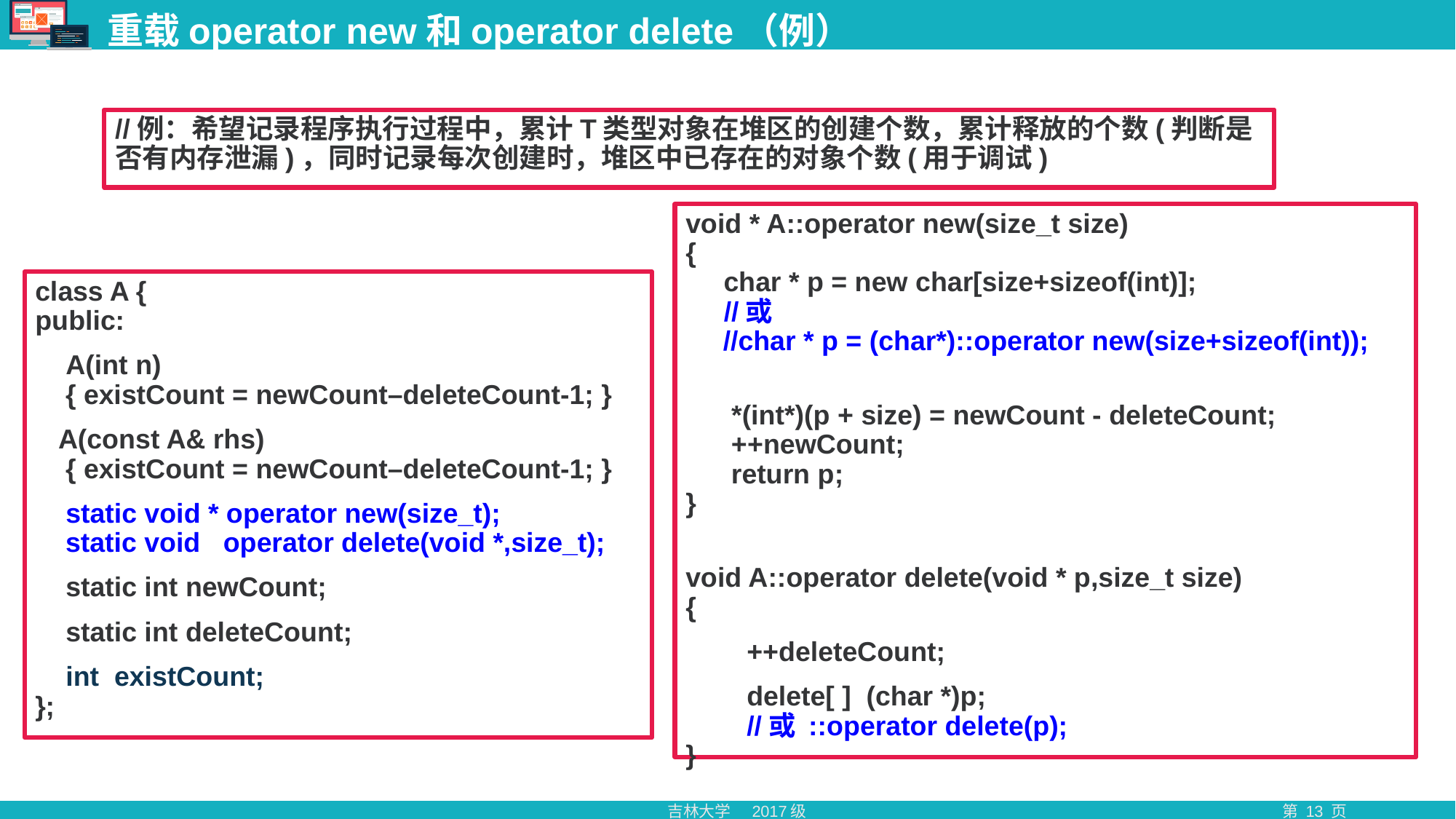

# 重载operator new和operator delete（例）
//例：希望记录程序执行过程中，累计T类型对象在堆区的创建个数，累计释放的个数(判断是否有内存泄漏)，同时记录每次创建时，堆区中已存在的对象个数(用于调试)

void * A::operator new(size_t size)
{
     char * p = new char[size+sizeof(int)];
     //或
     //char * p = (char*)::operator new(size+sizeof(int));
      *(int*)(p + size) = newCount - deleteCount;
      ++newCount;
      return p;
}
void A::operator delete(void * p,size_t size)
{
        ++deleteCount;
        delete[ ]  (char *)p;
        //或 ::operator delete(p);
}
class A {
public:
    A(int n)
    { existCount = newCount–deleteCount-1; }
   A(const A& rhs)
    { existCount = newCount–deleteCount-1; }
    static void * operator new(size_t);
    static void   operator delete(void *,size_t);
    static int newCount;
    static int deleteCount;
    int  existCount;
};